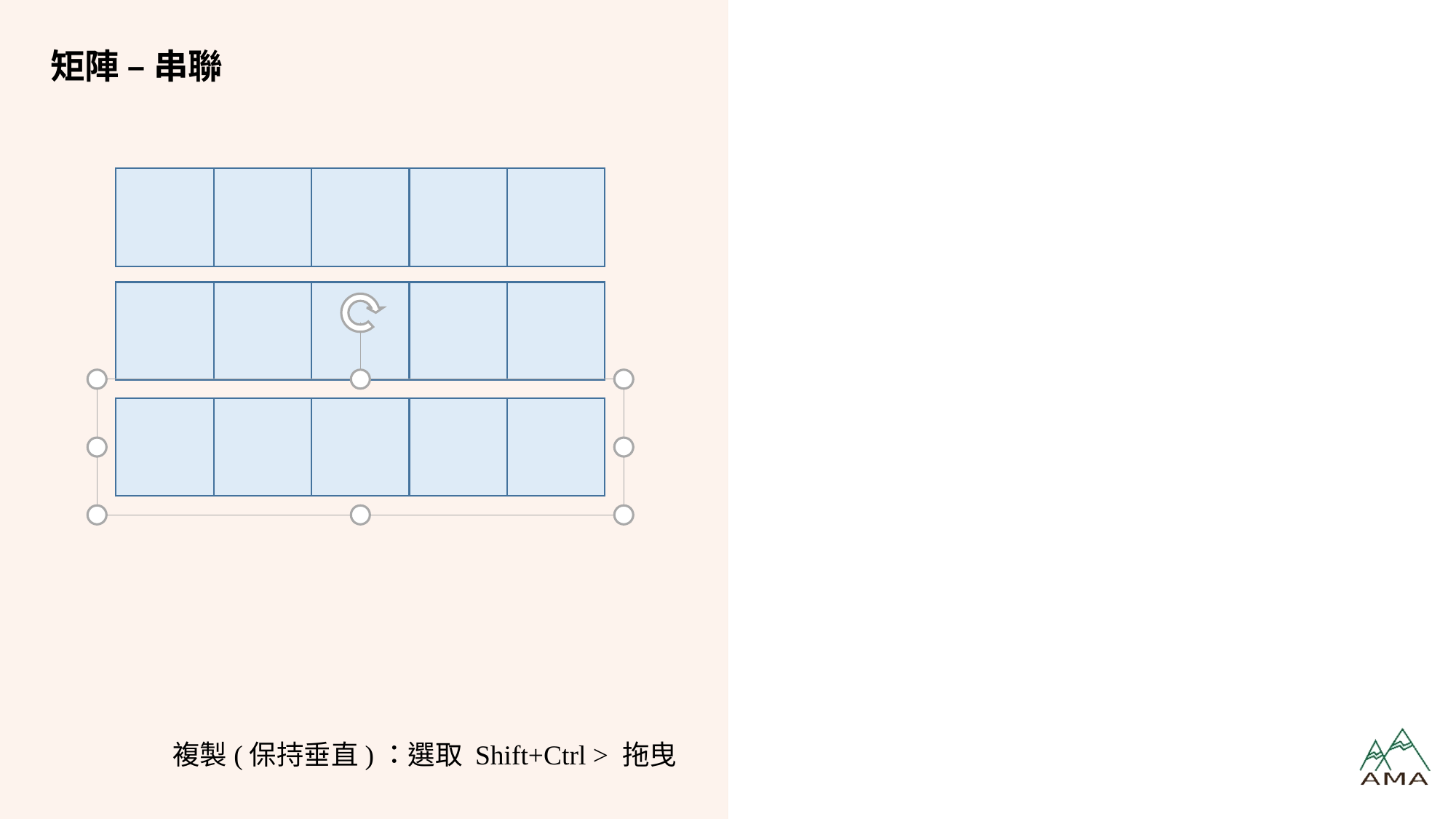

# 矩陣 – 串聯

複製(保持垂直)：選取 Shift+Ctrl > 拖曳